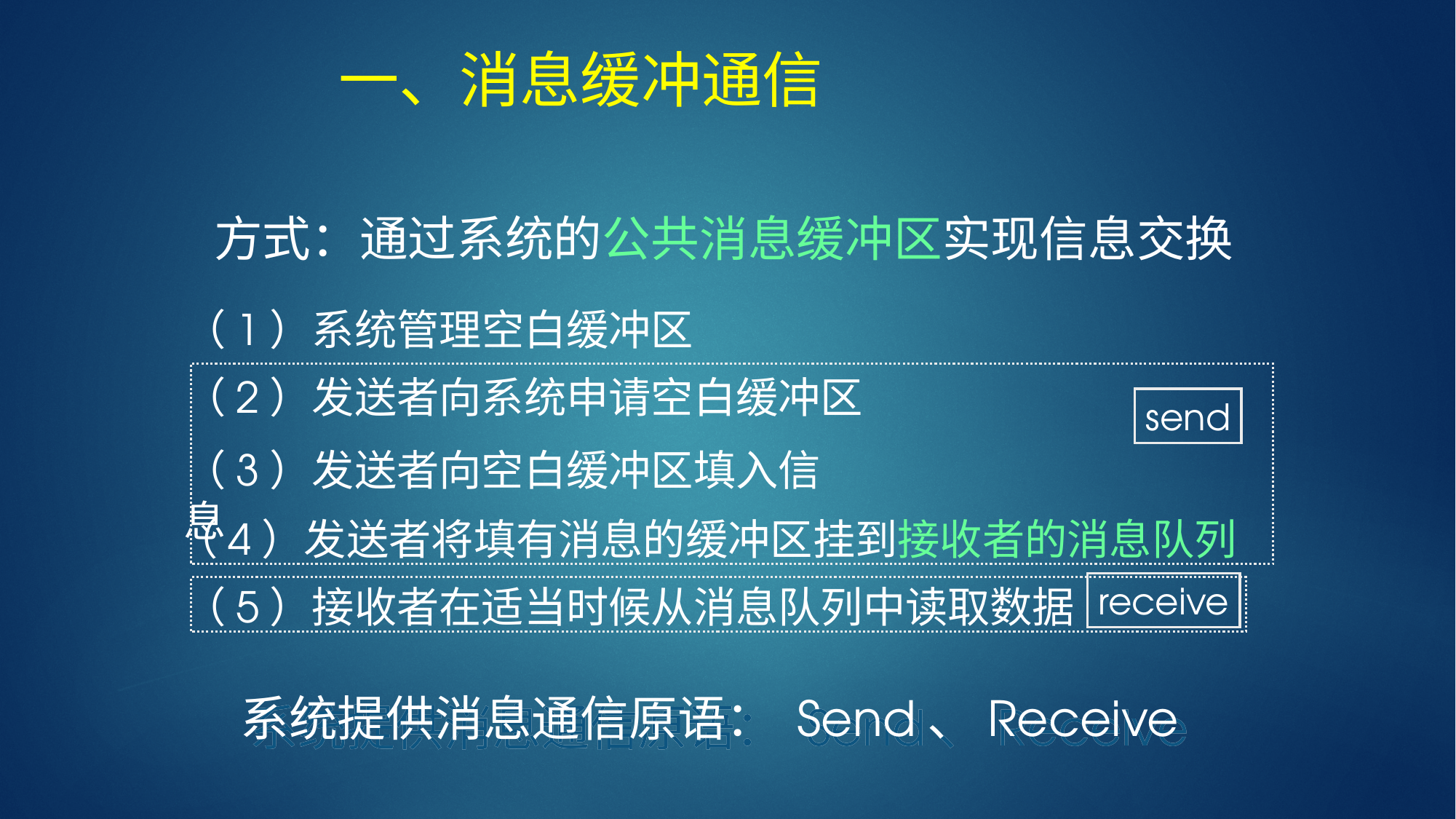

# 一、消息缓冲通信
方式：
通过系统的公共消息缓冲区实现信息交换
（1）系统管理空白缓冲区

send
（2）发送者向系统申请空白缓冲区
（3）发送者向空白缓冲区填入信息
（4）发送者将填有消息的缓冲区挂到接收者的消息队列
receive

（5）接收者在适当时候从消息队列中读取数据
系统提供消息通信原语： Send、Receive